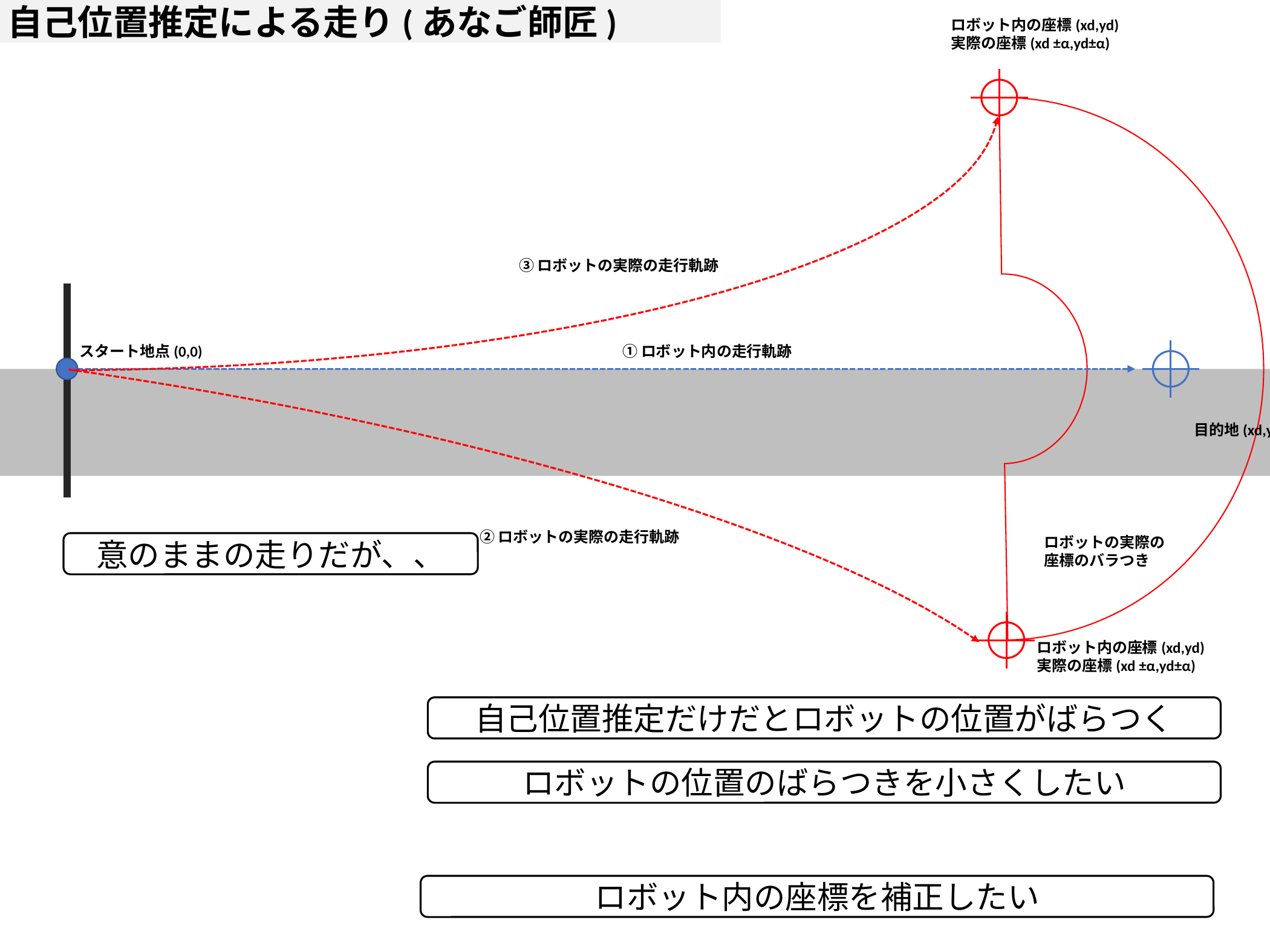

自己位置推定による走り(あなご師匠)

ロボット内の座標(xd,yd)
実際の座標(xd ±α,yd±α)

③ロボットの実際の走行軌跡
スタート地点(0,0)
①ロボット内の走行軌跡

目的地(xd,yd)
②ロボットの実際の走行軌跡
意のままの走りだが、、
ロボットの実際の
座標のバラつき

ロボット内の座標(xd,yd)
実際の座標(xd ±α,yd±α)
自己位置推定だけだとロボットの位置がばらつく
ロボットの位置のばらつきを小さくしたい
ロボット内の座標を補正したい